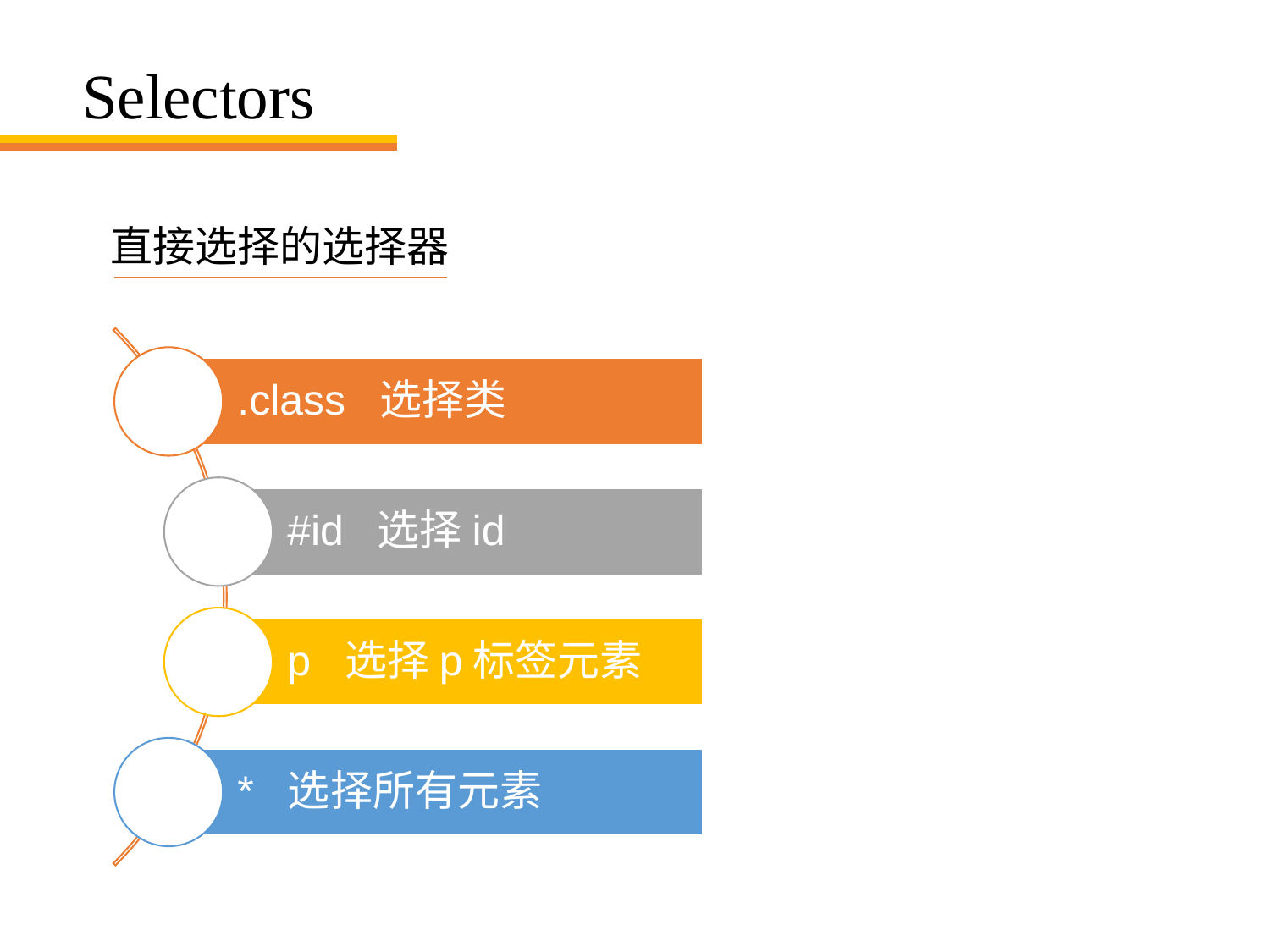

# Selectors
直接选择的选择器
.class  选择类
#id  选择id
p  选择p标签元素
*  选择所有元素